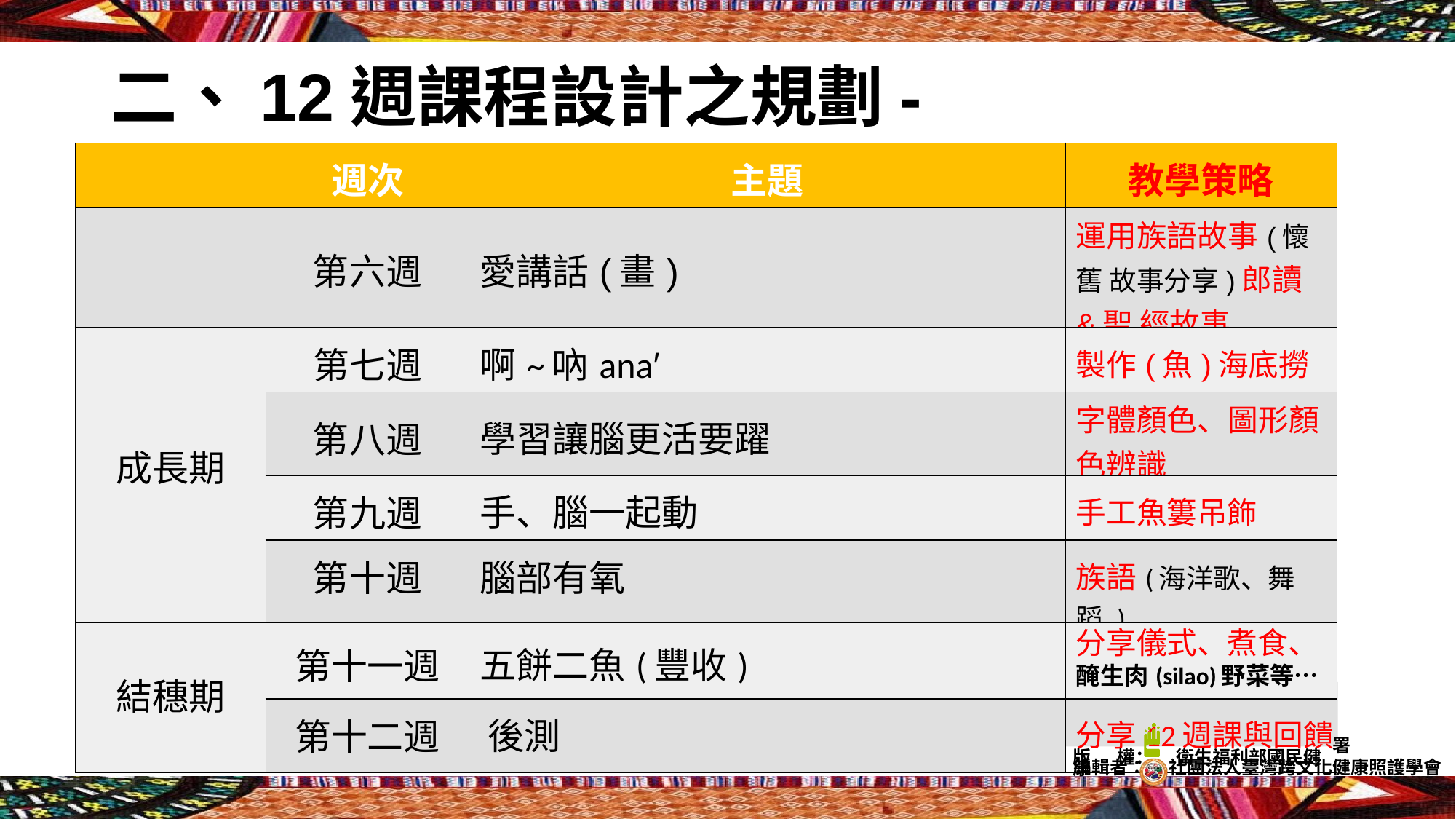

# 二、12週課程設計之規劃-2
|  | 週次 | 主題 | 教學策略 |
| --- | --- | --- | --- |
|  | 第六週 | 愛講話(畫) | 運用族語故事(懷舊 故事分享)郎讀&聖 經故事 |
| 成長期 | 第七週 | 啊~吶ana′ | 製作(魚)海底撈 |
|  | 第八週 | 學習讓腦更活要躍 | 字體顏色、圖形顏 色辨識 |
|  | 第九週 | 手、腦一起動 | 手工魚簍吊飾 |
|  | 第十週 | 腦部有氧 | 族語(海洋歌、舞蹈) |
| 結穗期 | 第十一週 | 五餅二魚(豐收) | 分享儀式、煮食、 醃生肉(silao)野菜等… |
|  | 第十二週 | 後測 | 分享12週課與回饋 版 權： 衛生福利部國民健康 |

署
編輯者：
社團法人臺灣跨文化健康照護學會